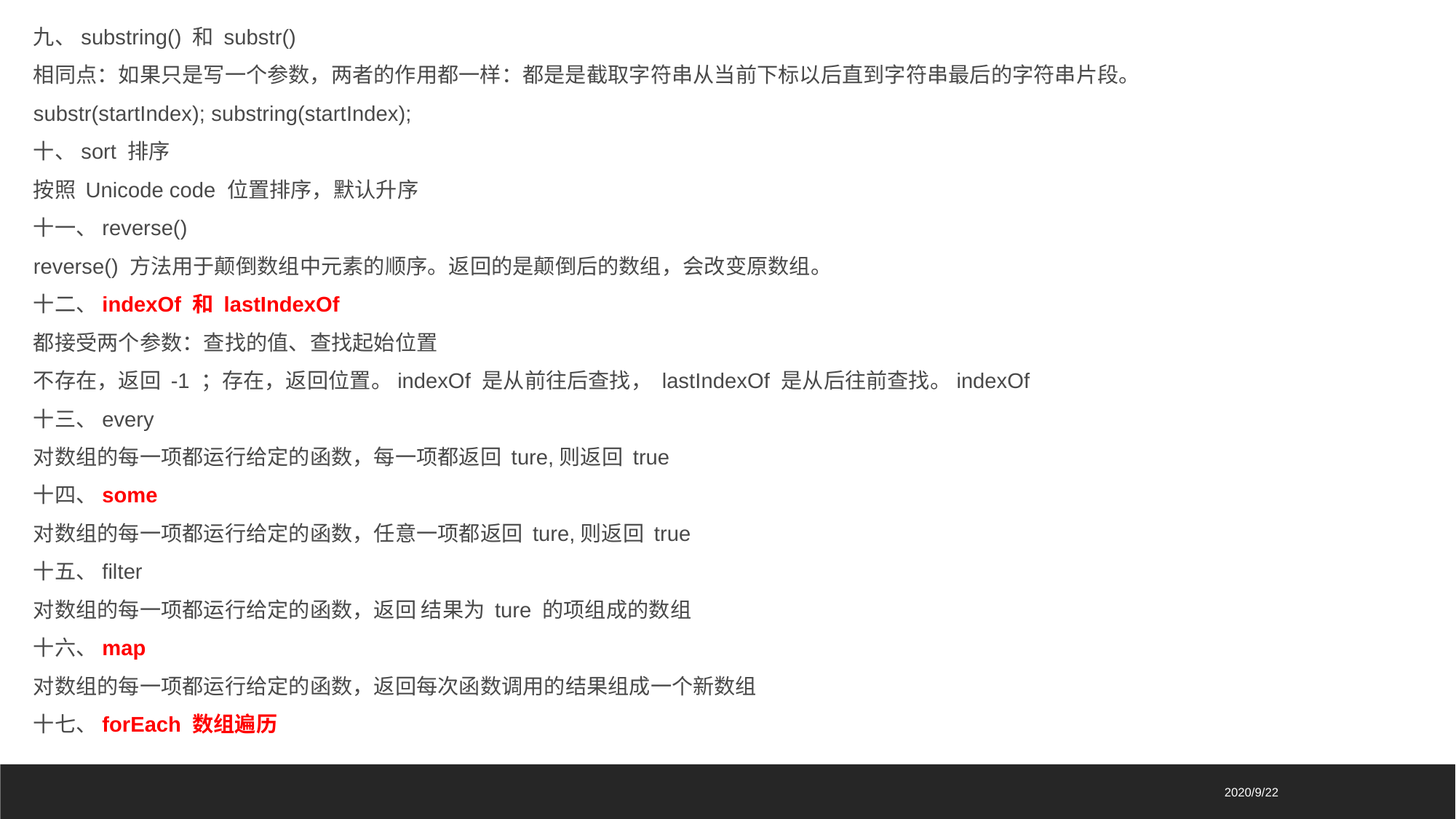

九、substring() 和 substr()
相同点：如果只是写一个参数，两者的作用都一样：都是是截取字符串从当前下标以后直到字符串最后的字符串片段。
substr(startIndex); substring(startIndex);
十、sort 排序
按照 Unicode code 位置排序，默认升序
十一、reverse()
reverse() 方法用于颠倒数组中元素的顺序。返回的是颠倒后的数组，会改变原数组。
十二、indexOf 和 lastIndexOf
都接受两个参数：查找的值、查找起始位置
不存在，返回 -1 ；存在，返回位置。indexOf 是从前往后查找， lastIndexOf 是从后往前查找。indexOf
十三、every
对数组的每一项都运行给定的函数，每一项都返回 ture,则返回 true
十四、some
对数组的每一项都运行给定的函数，任意一项都返回 ture,则返回 true
十五、filter
对数组的每一项都运行给定的函数，返回 结果为 ture 的项组成的数组
十六、map
对数组的每一项都运行给定的函数，返回每次函数调用的结果组成一个新数组
十七、forEach 数组遍历
2020/9/22